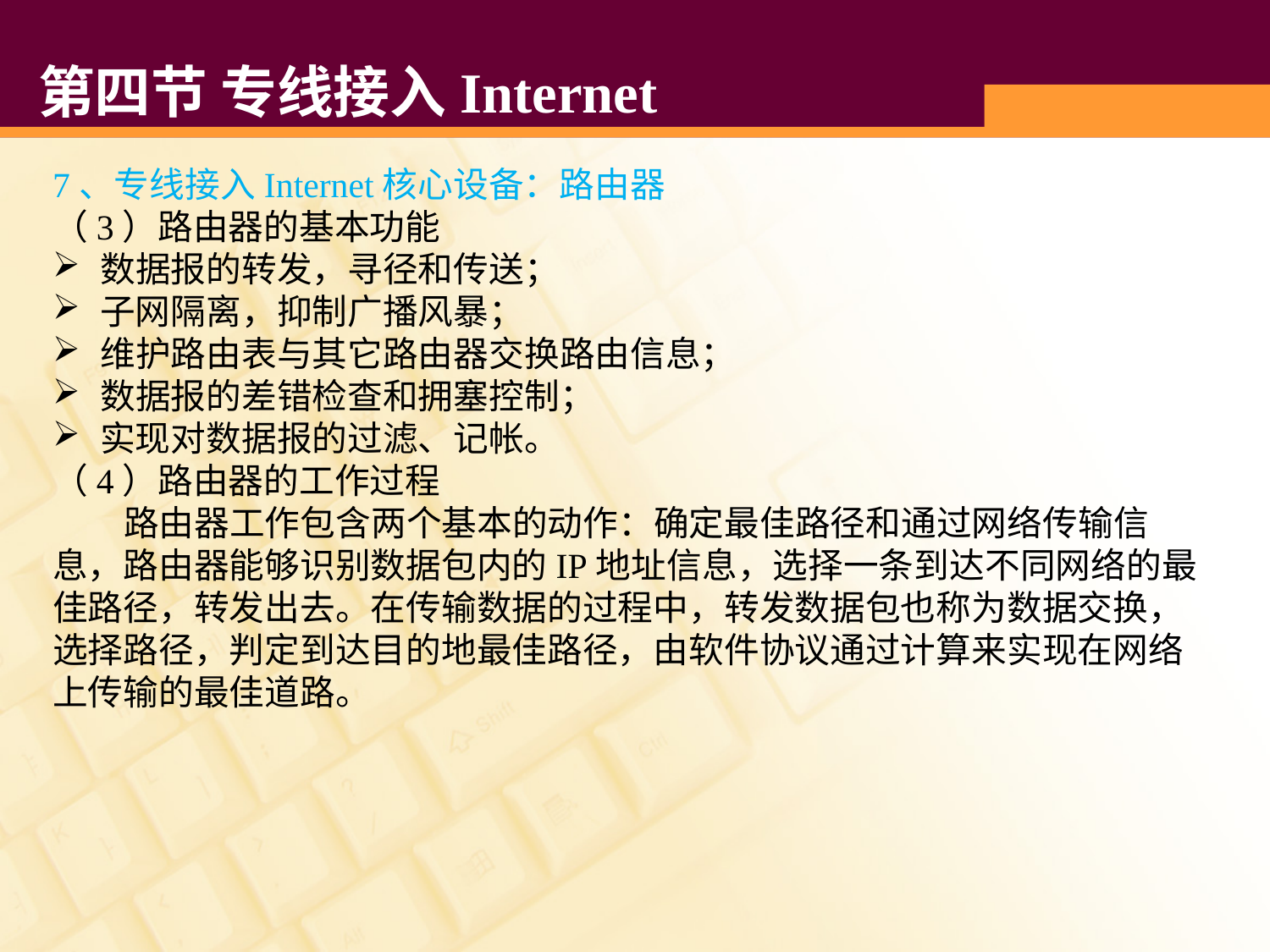

# 第四节 专线接入Internet
7、专线接入Internet核心设备：路由器
（3）路由器的基本功能
数据报的转发，寻径和传送；
子网隔离，抑制广播风暴；
维护路由表与其它路由器交换路由信息；
数据报的差错检查和拥塞控制；
实现对数据报的过滤、记帐。
（4）路由器的工作过程
        路由器工作包含两个基本的动作：确定最佳路径和通过网络传输信息，路由器能够识别数据包内的IP地址信息，选择一条到达不同网络的最佳路径，转发出去。在传输数据的过程中，转发数据包也称为数据交换，选择路径，判定到达目的地最佳路径，由软件协议通过计算来实现在网络上传输的最佳道路。